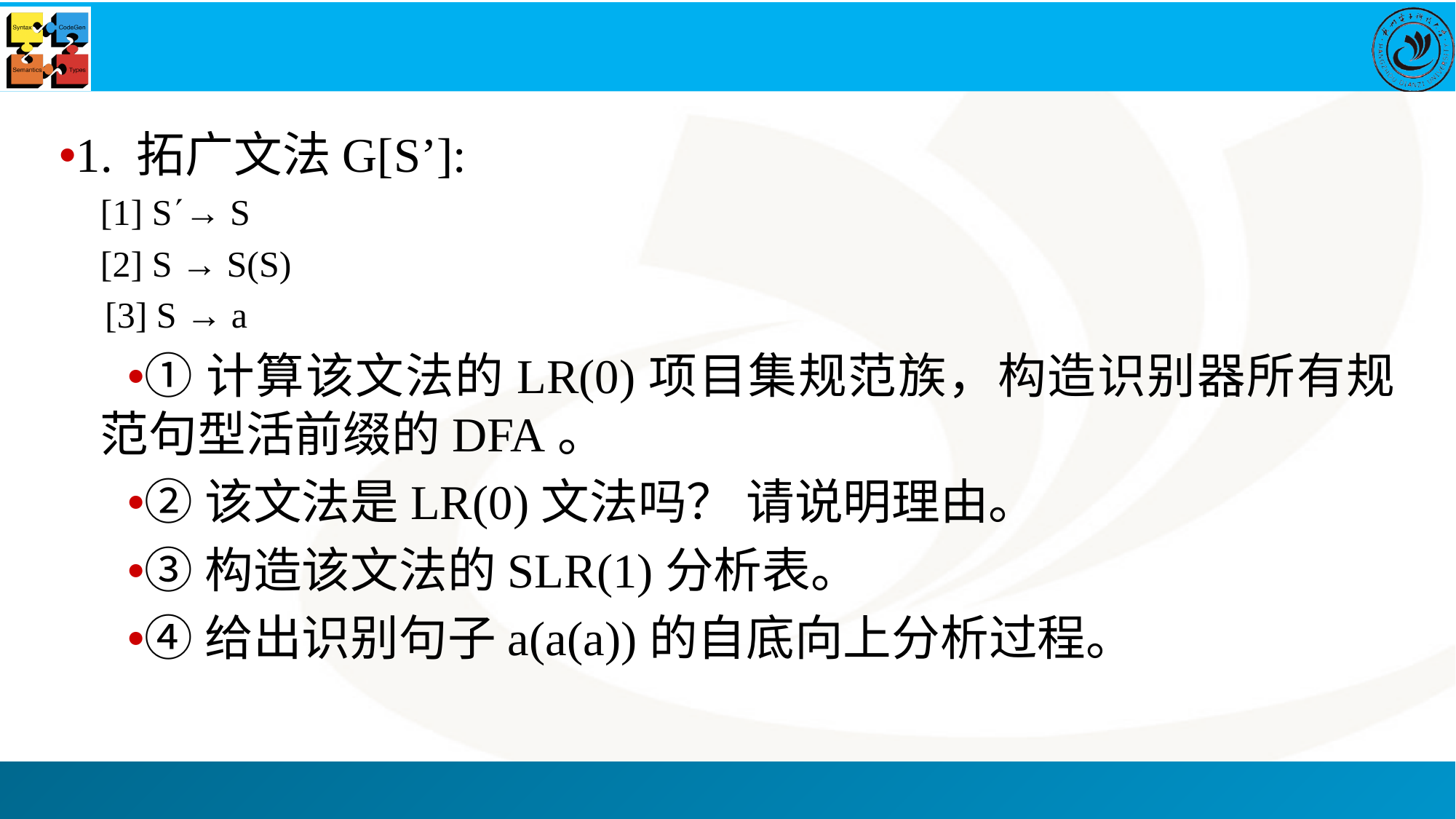

#
1. 拓广文法G[S’]:
[1] S′→ S
[2] S → S(S)
     [3] S → a
①计算该文法的LR(0)项目集规范族，构造识别器所有规范句型活前缀的DFA。
②该文法是LR(0)文法吗？ 请说明理由。
③构造该文法的SLR(1)分析表。
④给出识别句子a(a(a))的自底向上分析过程。